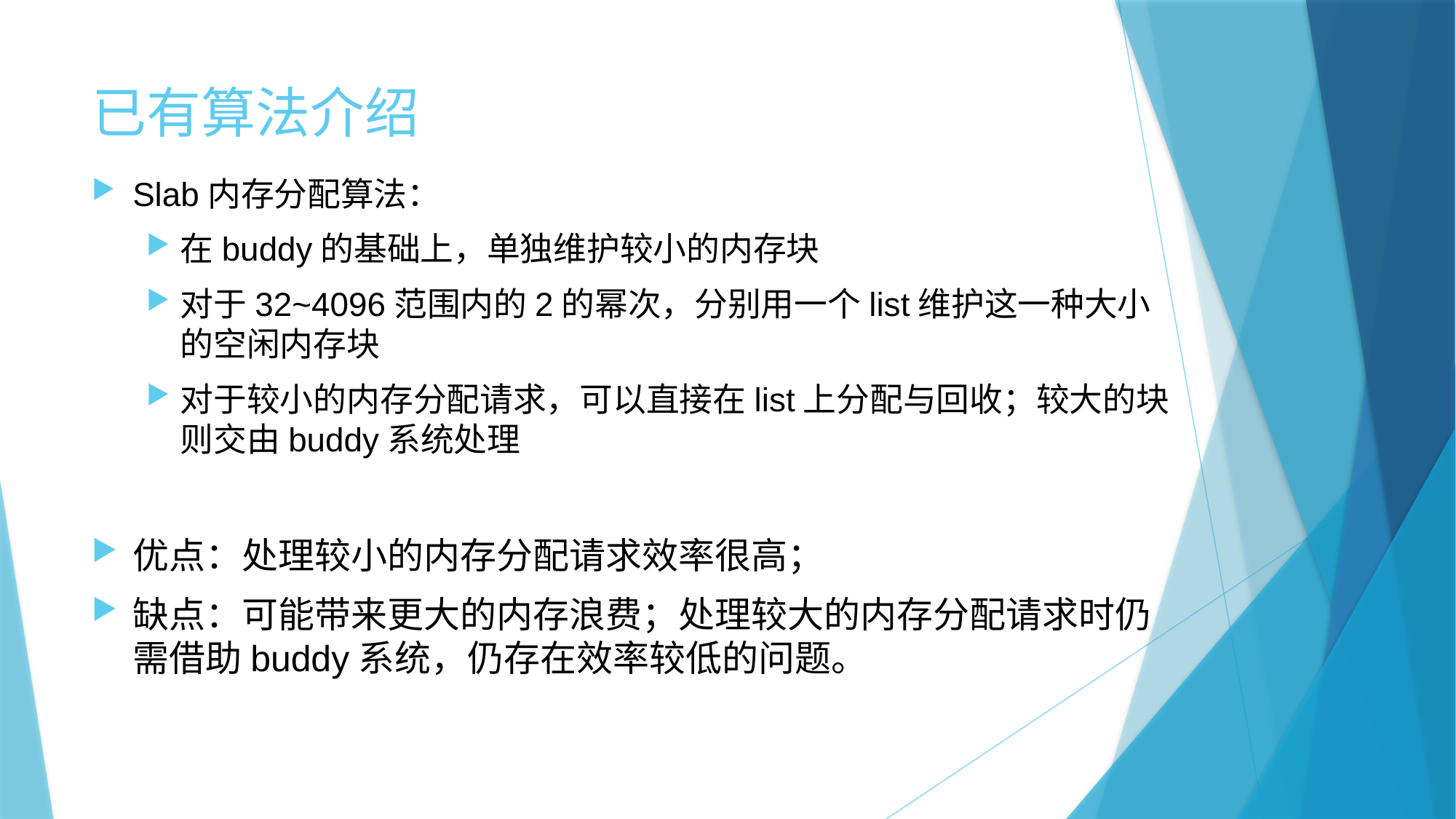

# 已有算法介绍
Slab内存分配算法：
在buddy的基础上，单独维护较小的内存块
对于32~4096范围内的2的幂次，分别用一个list维护这一种大小的空闲内存块
对于较小的内存分配请求，可以直接在list上分配与回收；较大的块则交由buddy系统处理

优点：处理较小的内存分配请求效率很高；
缺点：可能带来更大的内存浪费；处理较大的内存分配请求时仍需借助buddy系统，仍存在效率较低的问题。